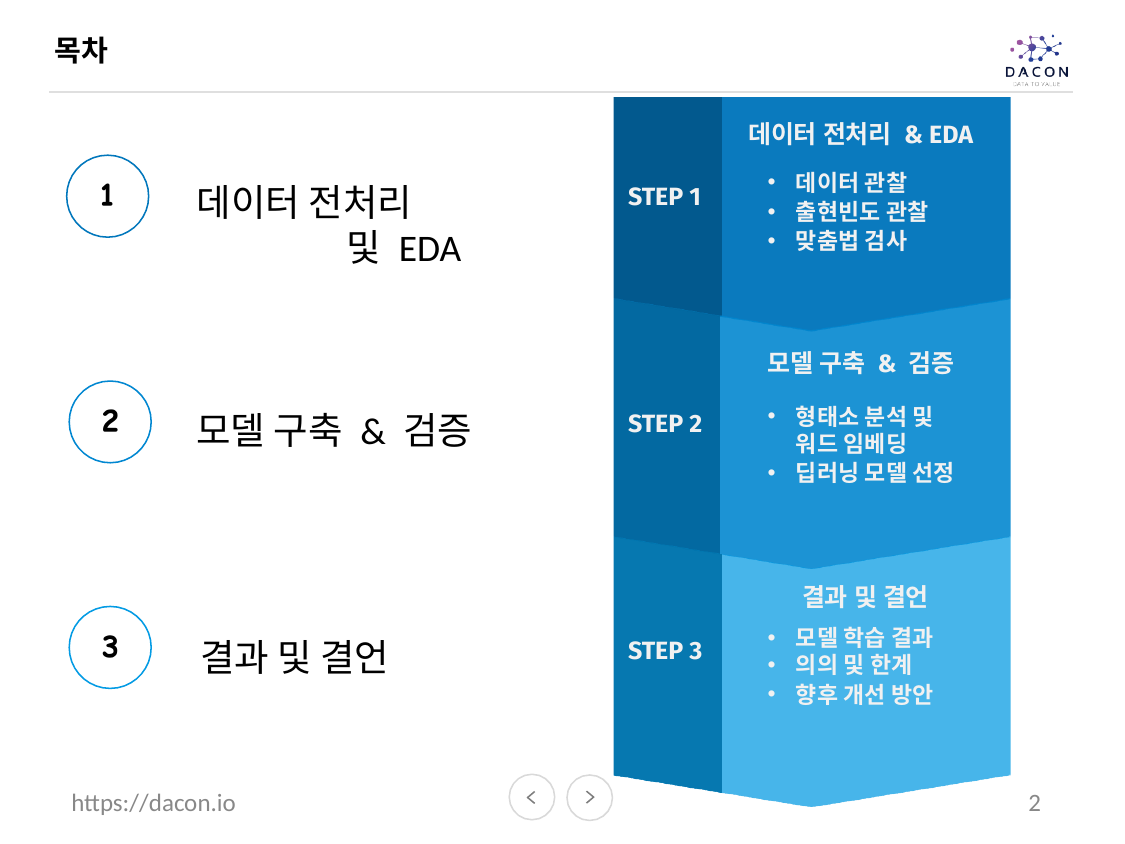

목차

데이터 전처리 & EDA

데이터 관찰
출현빈도 관찰
맞춤법 검사

데이터 전처리
및 EDA
1
STEP 1
모델 구축 & 검증

모델 구축 & 검증
형태소 분석 및 워드 임베딩
딥러닝 모델 선정
2
STEP 2
결과 및 결언

모델 학습 결과
의의 및 한계
향후 개선 방안
3
결과 및 결언
STEP 3
https://dacon.io
2